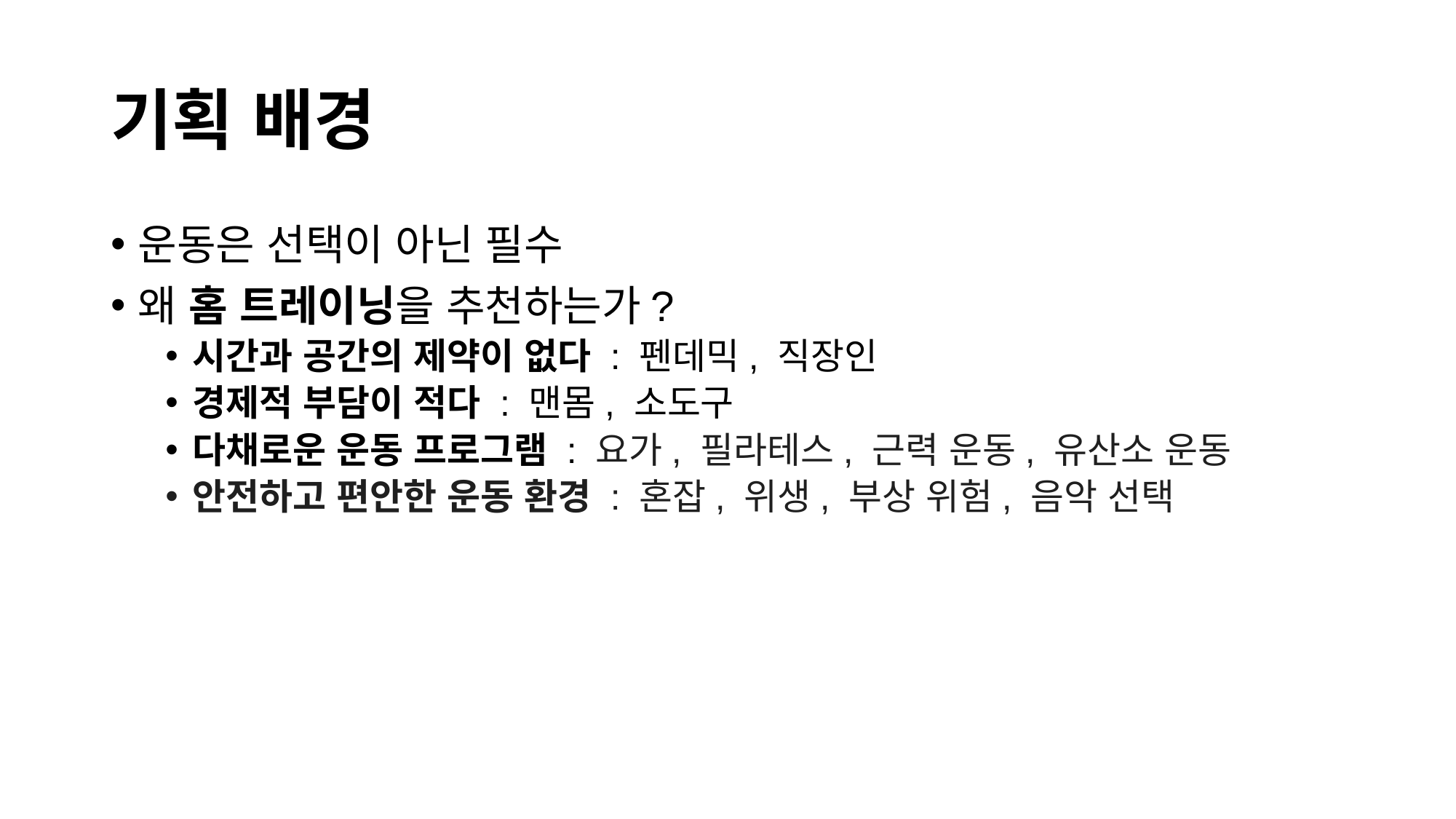

# 기획 배경
운동은 선택이 아닌 필수
왜 홈 트레이닝을 추천하는가?
시간과 공간의 제약이 없다 : 펜데믹, 직장인
경제적 부담이 적다 : 맨몸, 소도구
다채로운 운동 프로그램 : 요가, 필라테스, 근력 운동, 유산소 운동
안전하고 편안한 운동 환경 : 혼잡, 위생, 부상 위험, 음악 선택